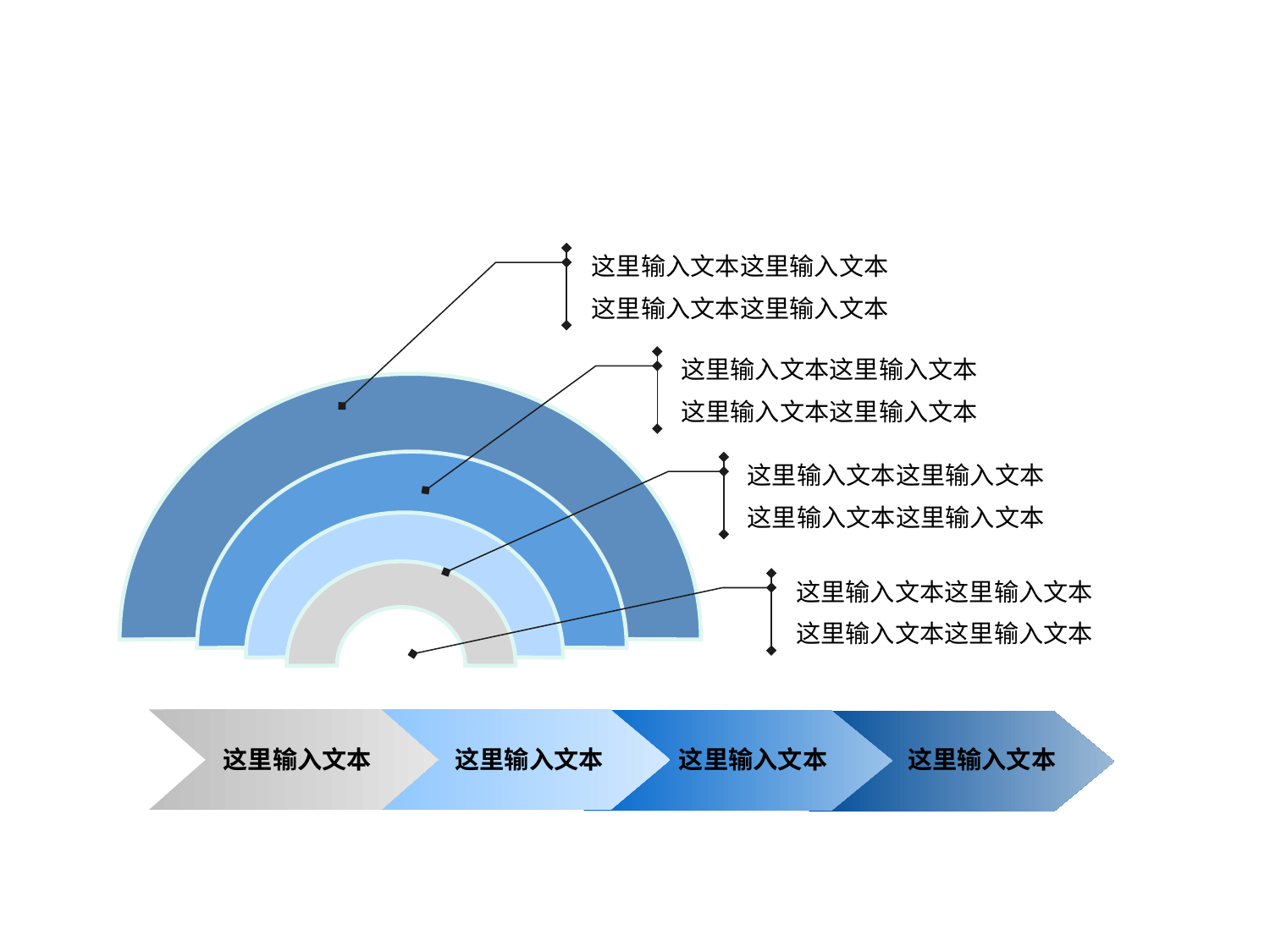

这里输入文本这里输入文本
这里输入文本这里输入文本
这里输入文本这里输入文本
这里输入文本这里输入文本

这里输入文本这里输入文本
这里输入文本这里输入文本

这里输入文本这里输入文本
这里输入文本这里输入文本

这里输入文本
这里输入文本
这里输入文本
这里输入文本